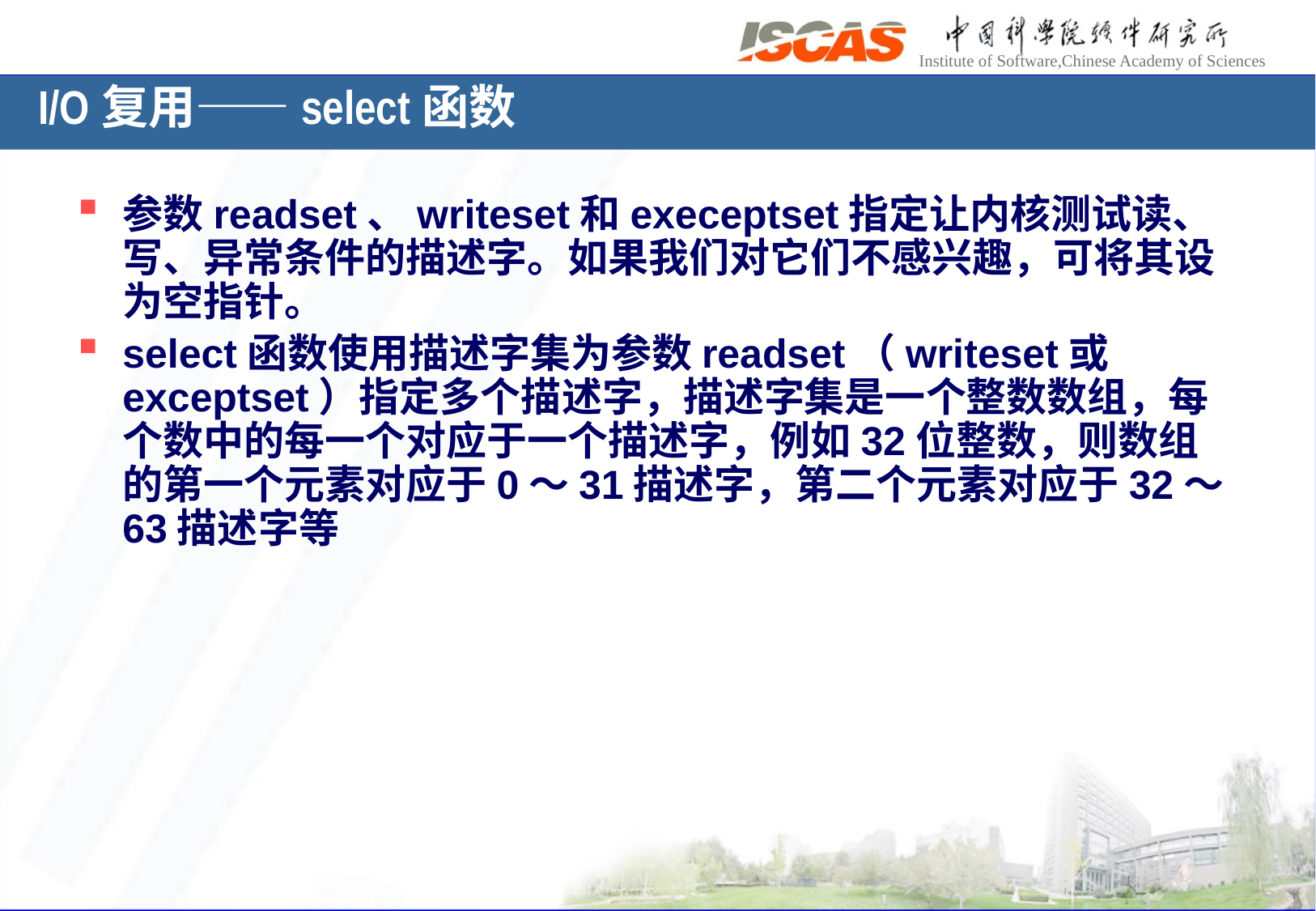

# I/O复用——select函数
参数readset、writeset和execeptset指定让内核测试读、写、异常条件的描述字。如果我们对它们不感兴趣，可将其设为空指针。
select函数使用描述字集为参数readset（writeset或exceptset）指定多个描述字，描述字集是一个整数数组，每个数中的每一个对应于一个描述字，例如32位整数，则数组的第一个元素对应于0～31描述字，第二个元素对应于32～63描述字等